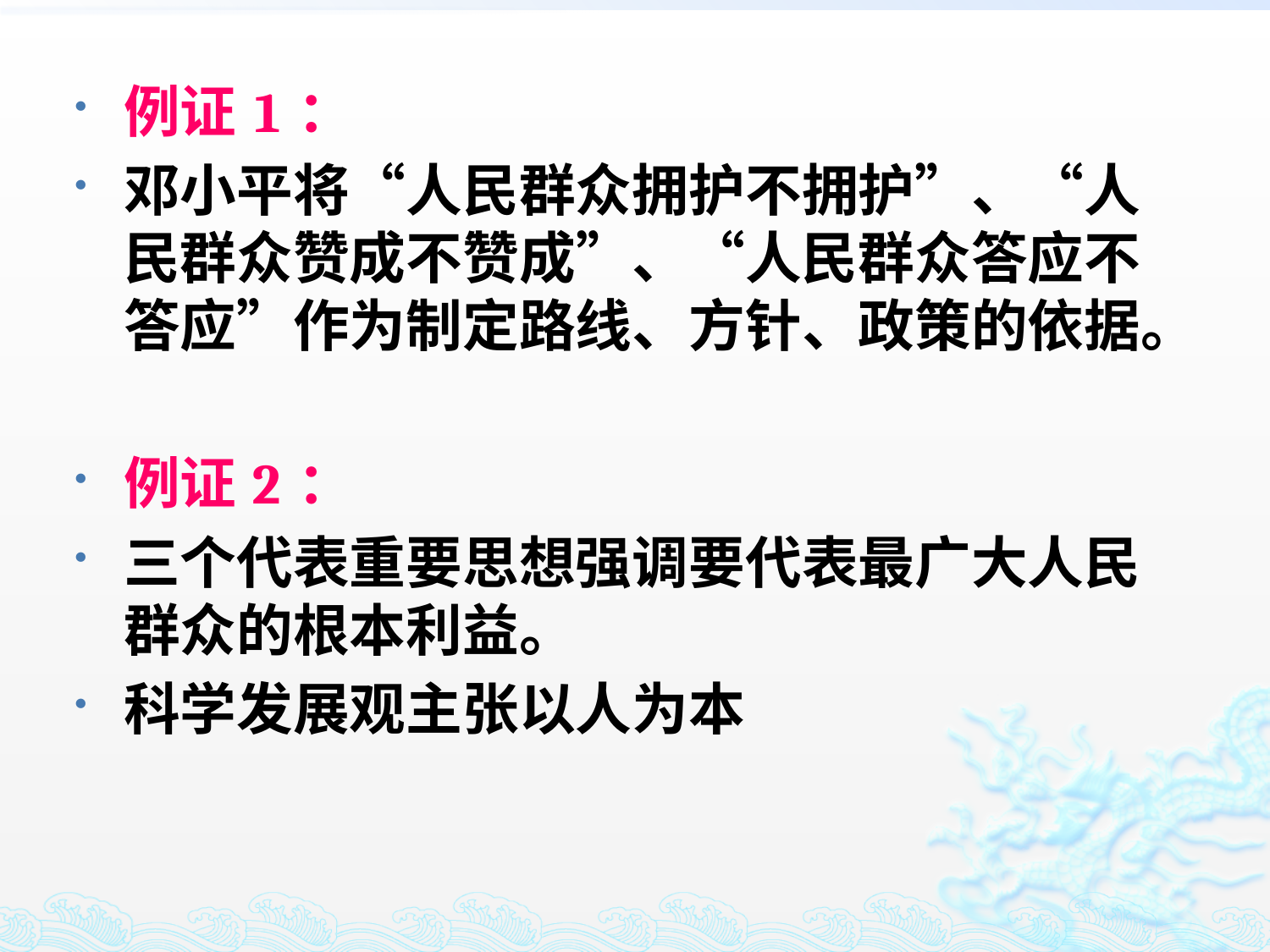

例证1：
邓小平将“人民群众拥护不拥护”、“人民群众赞成不赞成”、“人民群众答应不答应”作为制定路线、方针、政策的依据。

例证2：
三个代表重要思想强调要代表最广大人民群众的根本利益。
科学发展观主张以人为本